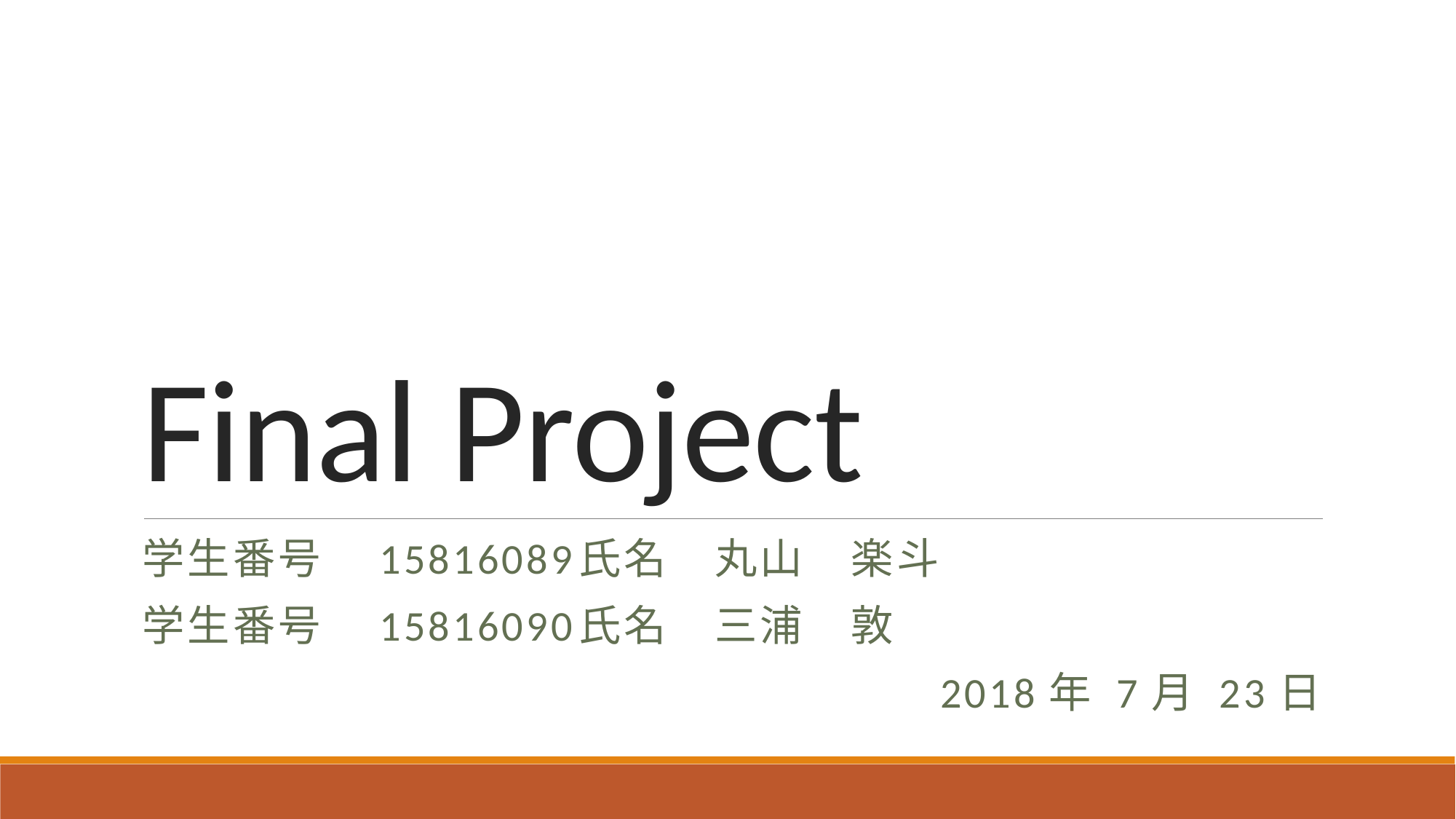

# Final Project
学生番号　15816089	氏名　丸山　楽斗
学生番号　15816090	氏名　三浦　敦
2018年 7月 23日